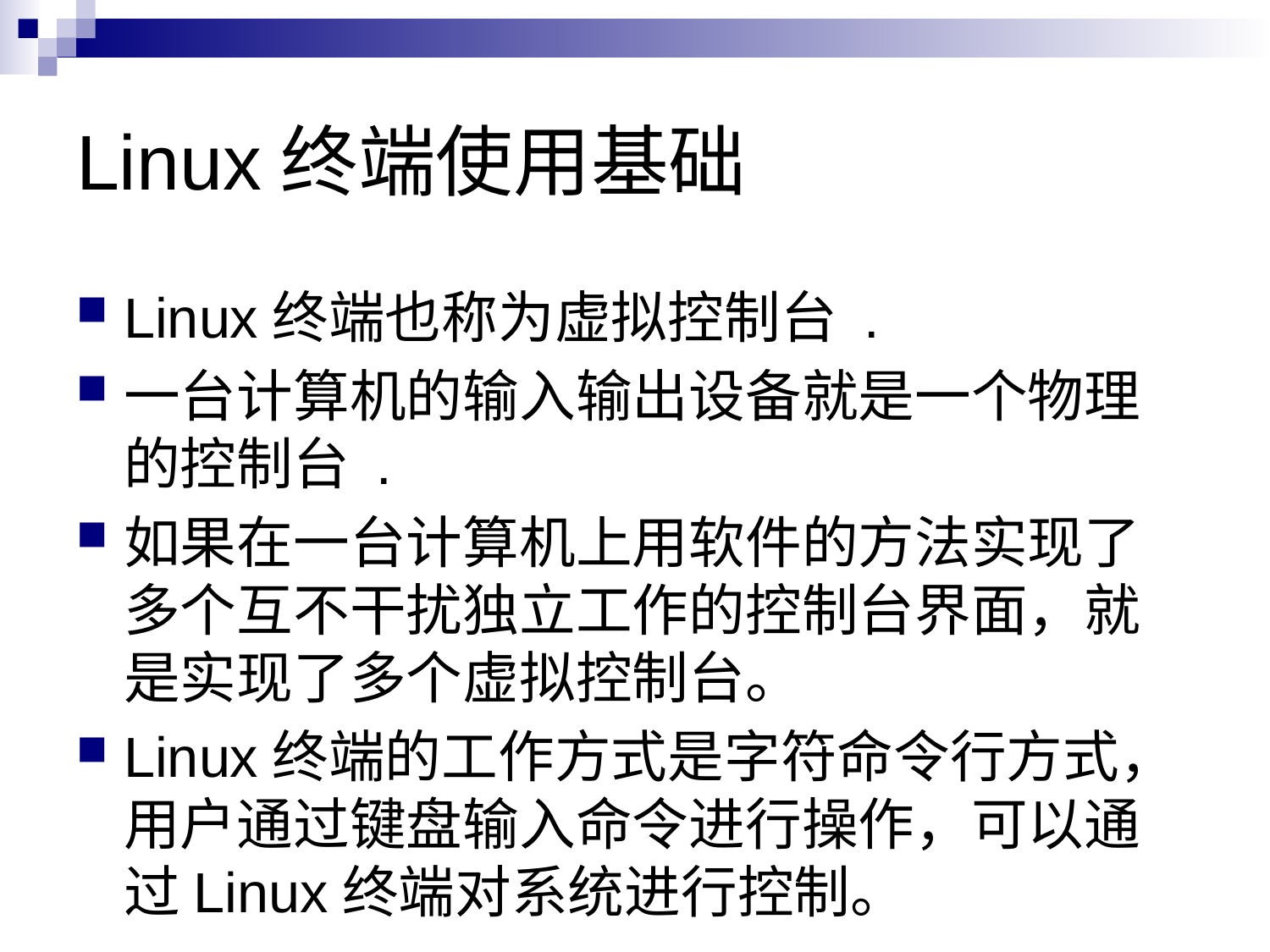

# Linux终端使用基础
Linux终端也称为虚拟控制台 .
一台计算机的输入输出设备就是一个物理的控制台 .
如果在一台计算机上用软件的方法实现了多个互不干扰独立工作的控制台界面，就是实现了多个虚拟控制台。
Linux终端的工作方式是字符命令行方式，用户通过键盘输入命令进行操作，可以通过Linux终端对系统进行控制。